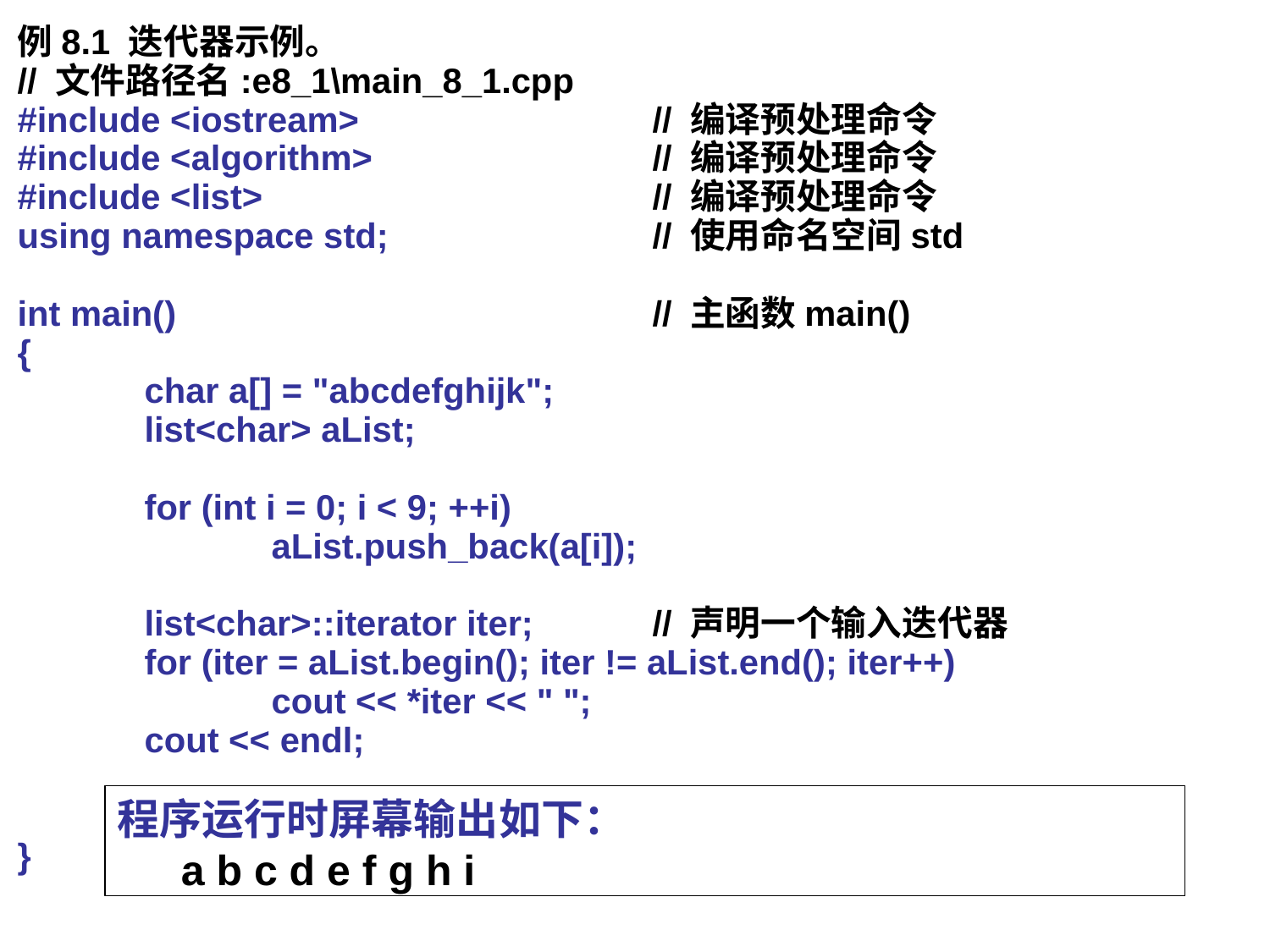

例8.1 迭代器示例。
// 文件路径名:e8_1\main_8_1.cpp
#include <iostream>               		// 编译预处理命令
#include <algorithm>			// 编译预处理命令
#include <list>				// 编译预处理命令
using namespace std;			// 使用命名空间std

int main()				// 主函数main()
{
	char a[] = "abcdefghijk";
	list<char> aList;

	for (int i = 0; i < 9; ++i)
		aList.push_back(a[i]);

	list<char>::iterator iter;	// 声明一个输入迭代器
	for (iter = aList.begin(); iter != aList.end(); iter++)
		cout << *iter << " ";
	cout << endl;

	return 0;
}

程序运行时屏幕输出如下：
a b c d e f g h i